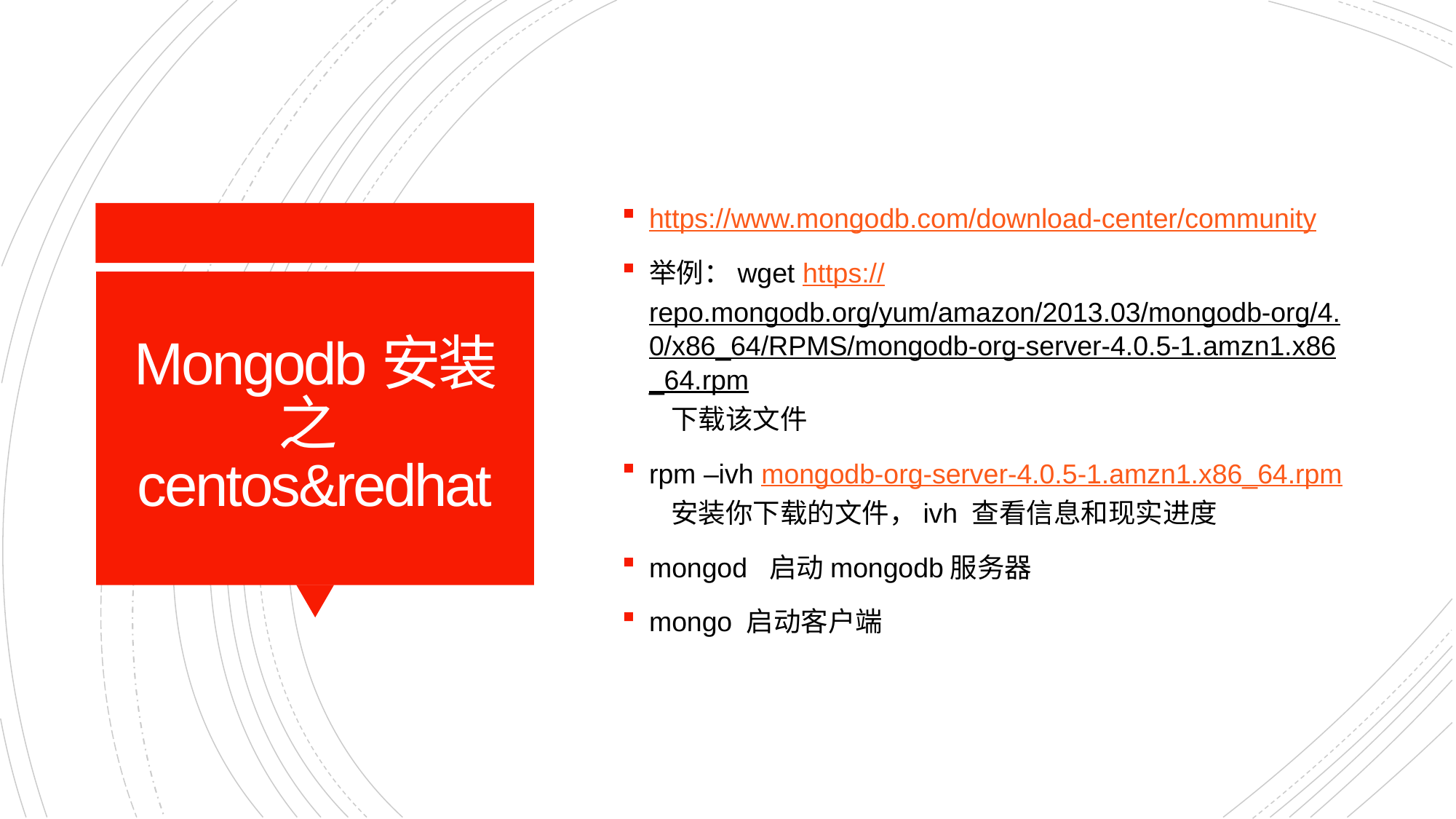

https://www.mongodb.com/download-center/community
举例：wget https://repo.mongodb.org/yum/amazon/2013.03/mongodb-org/4.0/x86_64/RPMS/mongodb-org-server-4.0.5-1.amzn1.x86_64.rpm  下载该文件
rpm –ivh mongodb-org-server-4.0.5-1.amzn1.x86_64.rpm   安装你下载的文件，ivh 查看信息和现实进度
mongod  启动mongodb服务器
mongo 启动客户端

# Mongodb安装之centos&redhat